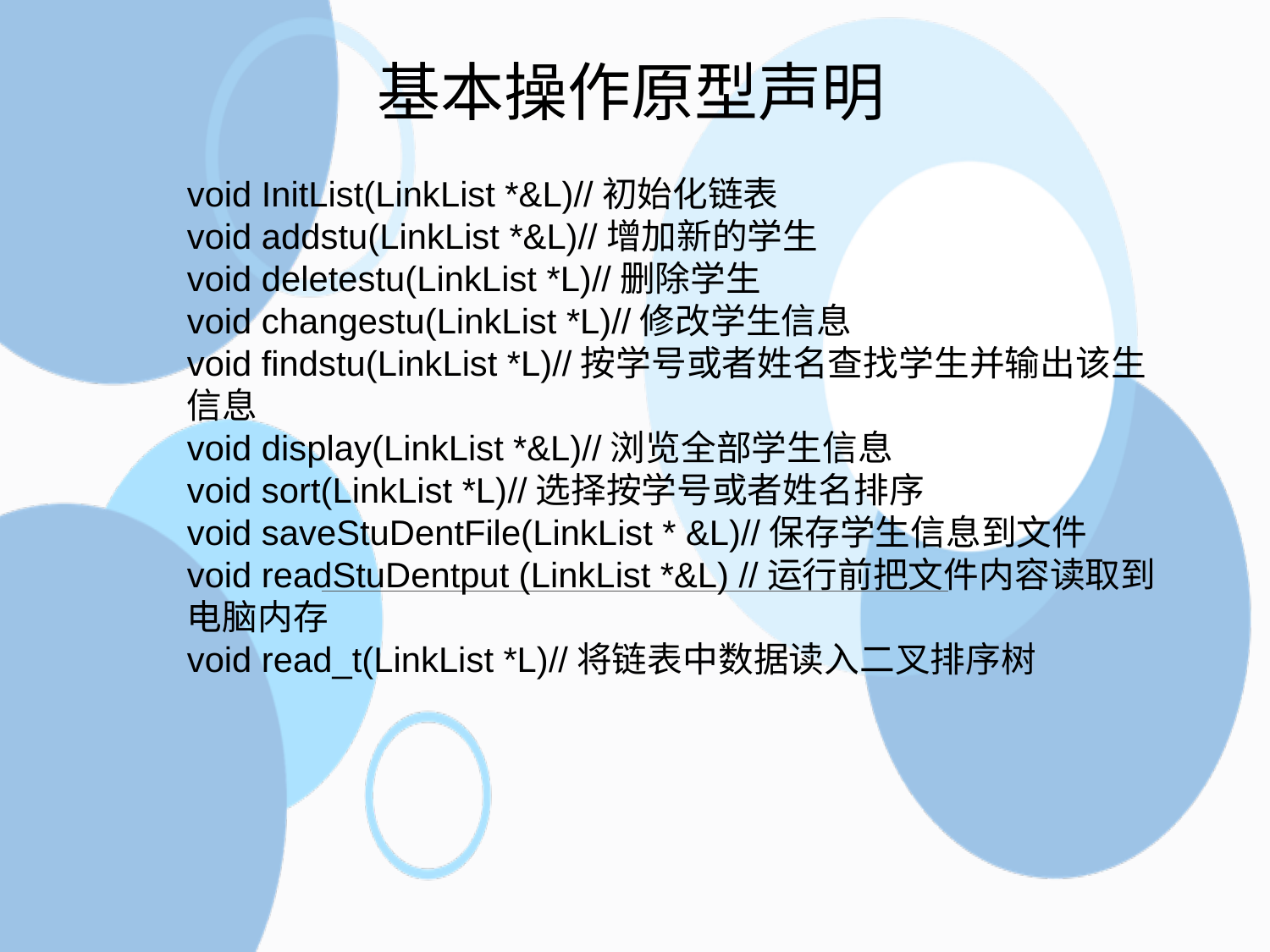

基本操作原型声明
void InitList(LinkList *&L)//初始化链表
void addstu(LinkList *&L)//增加新的学生
void deletestu(LinkList *L)//删除学生
void changestu(LinkList *L)//修改学生信息
void findstu(LinkList *L)//按学号或者姓名查找学生并输出该生信息
void display(LinkList *&L)//浏览全部学生信息
void sort(LinkList *L)//选择按学号或者姓名排序
void saveStuDentFile(LinkList * &L)//保存学生信息到文件
void readStuDentput (LinkList *&L) //运行前把文件内容读取到电脑内存
void read_t(LinkList *L)//将链表中数据读入二叉排序树